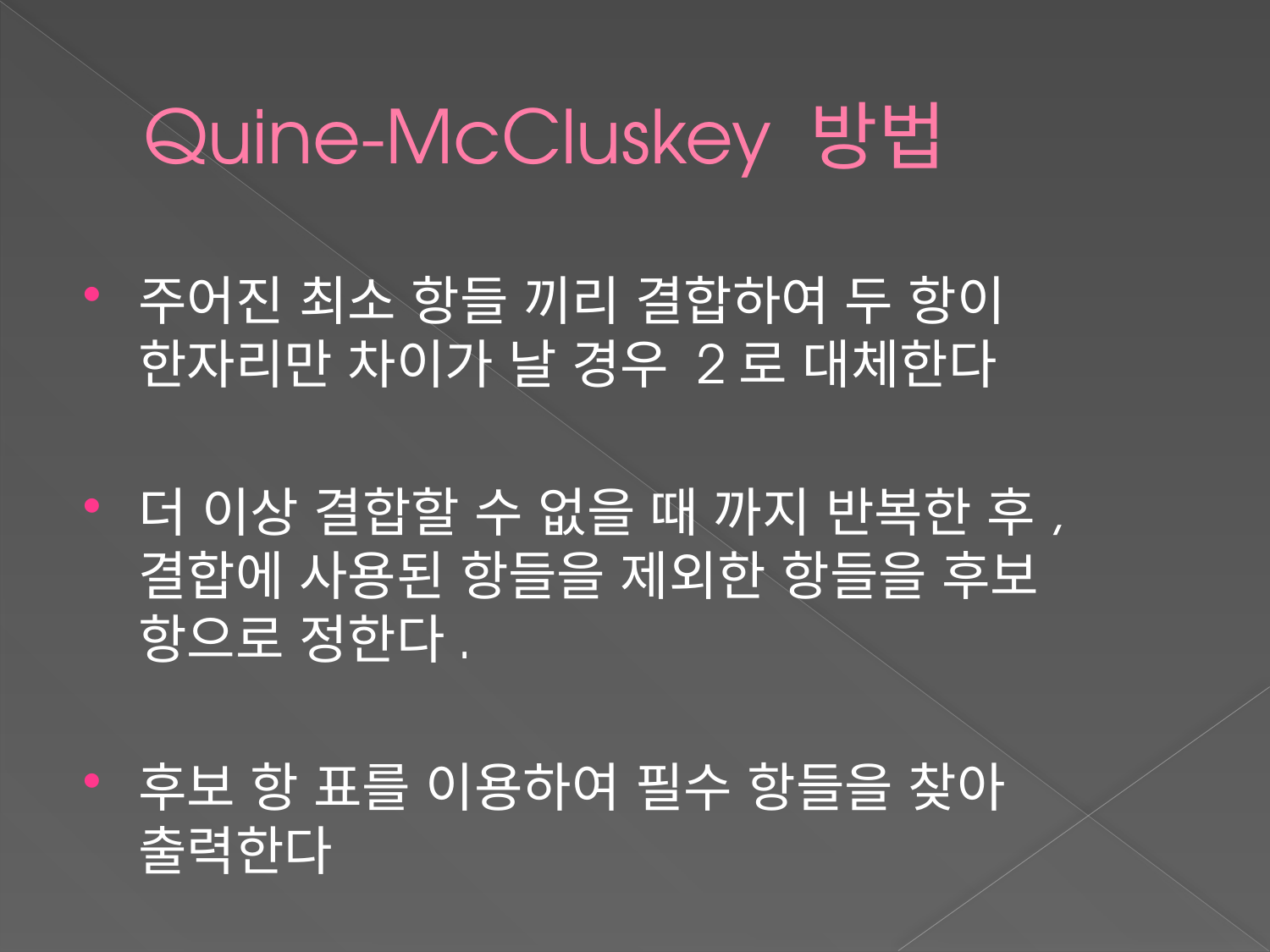

# Quine-McCluskey 방법
주어진 최소 항들 끼리 결합하여 두 항이 한자리만 차이가 날 경우 2로 대체한다

더 이상 결합할 수 없을 때 까지 반복한 후, 결합에 사용된 항들을 제외한 항들을 후보 항으로 정한다.

후보 항 표를 이용하여 필수 항들을 찾아 출력한다